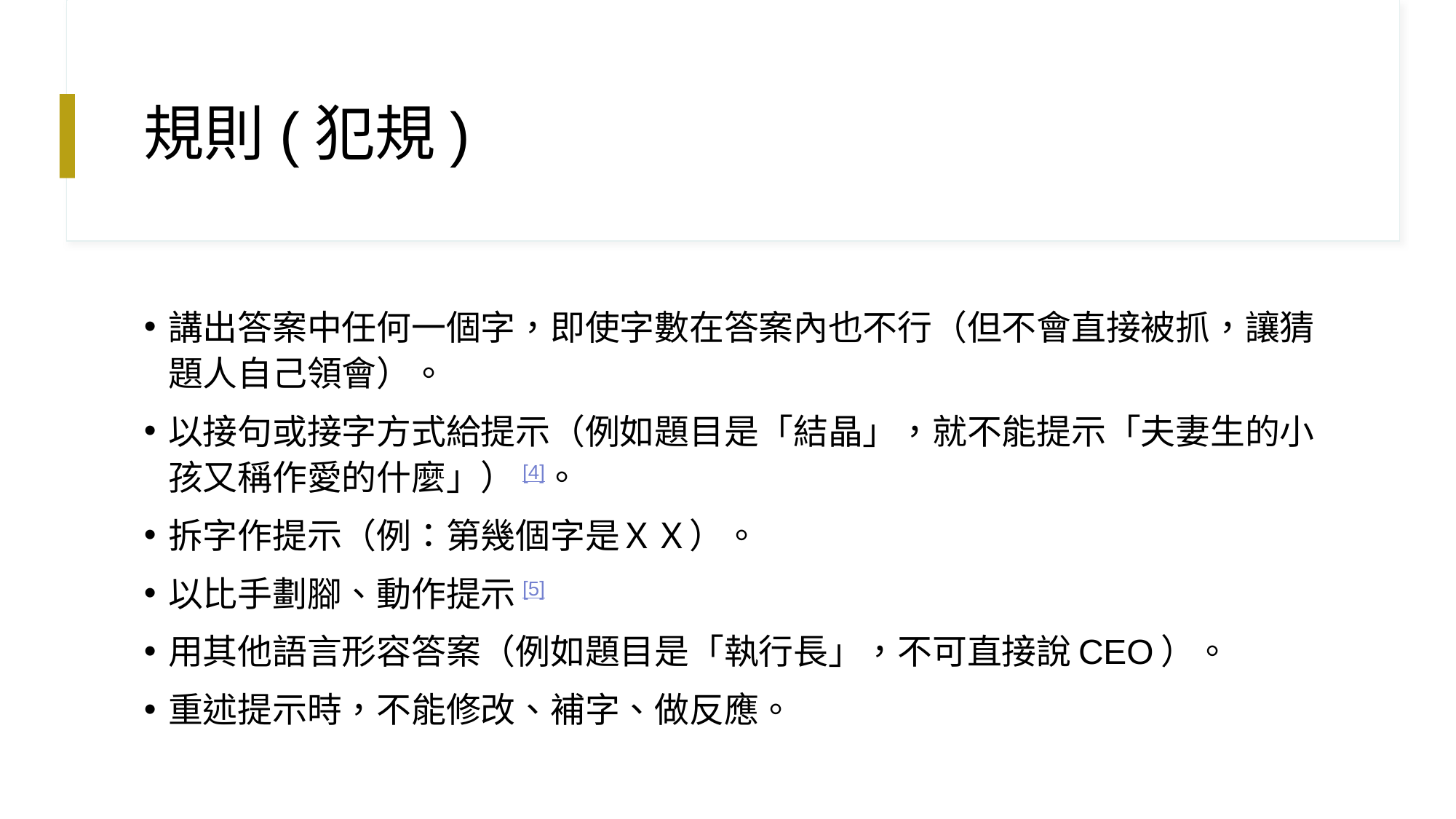

# 規則(犯規)
講出答案中任何一個字，即使字數在答案內也不行（但不會直接被抓，讓猜題人自己領會）。
以接句或接字方式給提示（例如題目是「結晶」，就不能提示「夫妻生的小孩又稱作愛的什麼」）[4]。
拆字作提示（例：第幾個字是ＸＸ）。
以比手劃腳、動作提示[5]
用其他語言形容答案（例如題目是「執行長」，不可直接說CEO）。
重述提示時，不能修改、補字、做反應。